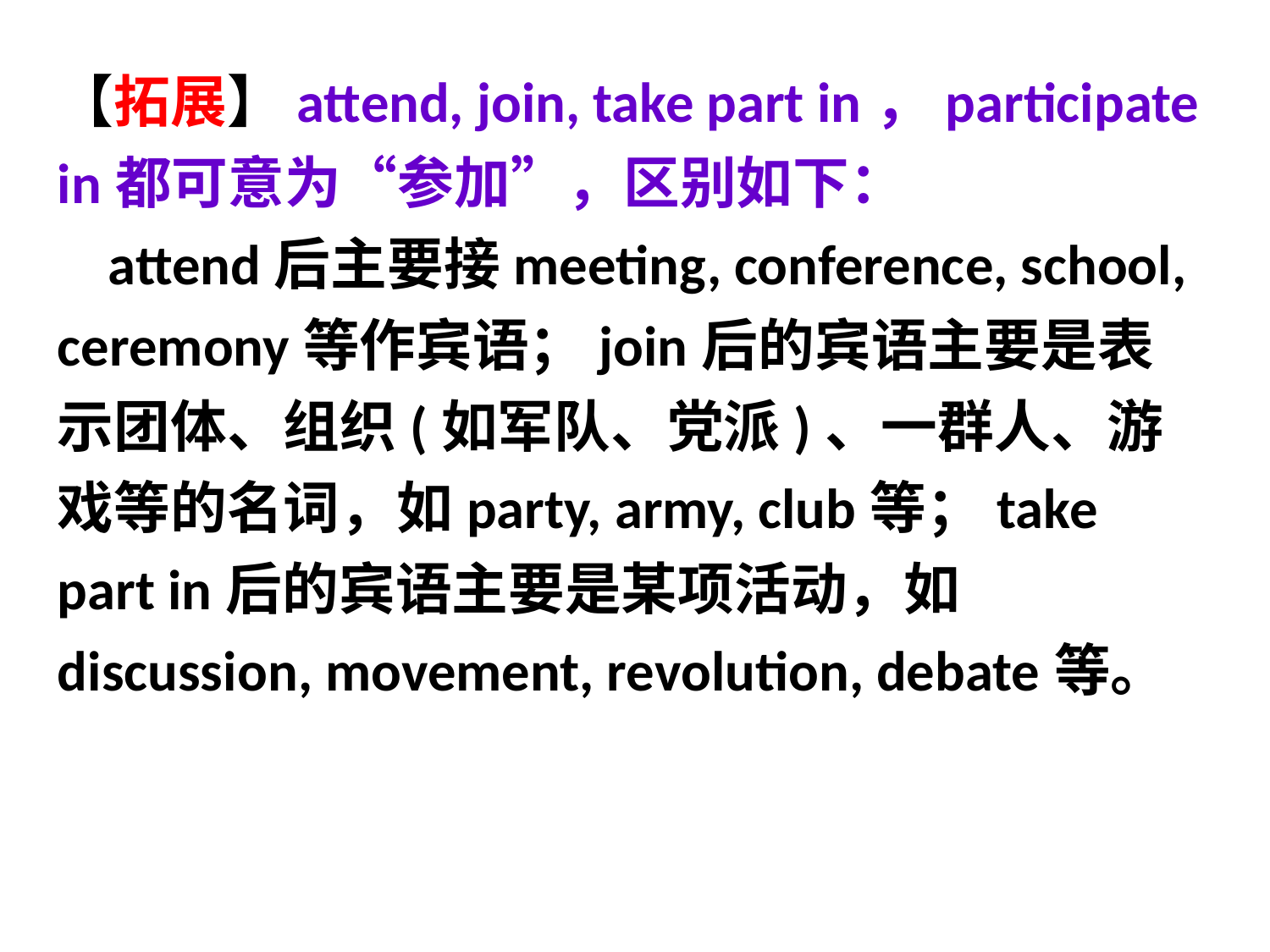

【拓展】attend, join, take part in，participate in都可意为“参加”，区别如下：
    attend后主要接meeting, conference, school, ceremony等作宾语；join后的宾语主要是表示团体、组织(如军队、党派)、一群人、游戏等的名词，如party, army, club等；take part in后的宾语主要是某项活动，如discussion, movement, revolution, debate等。